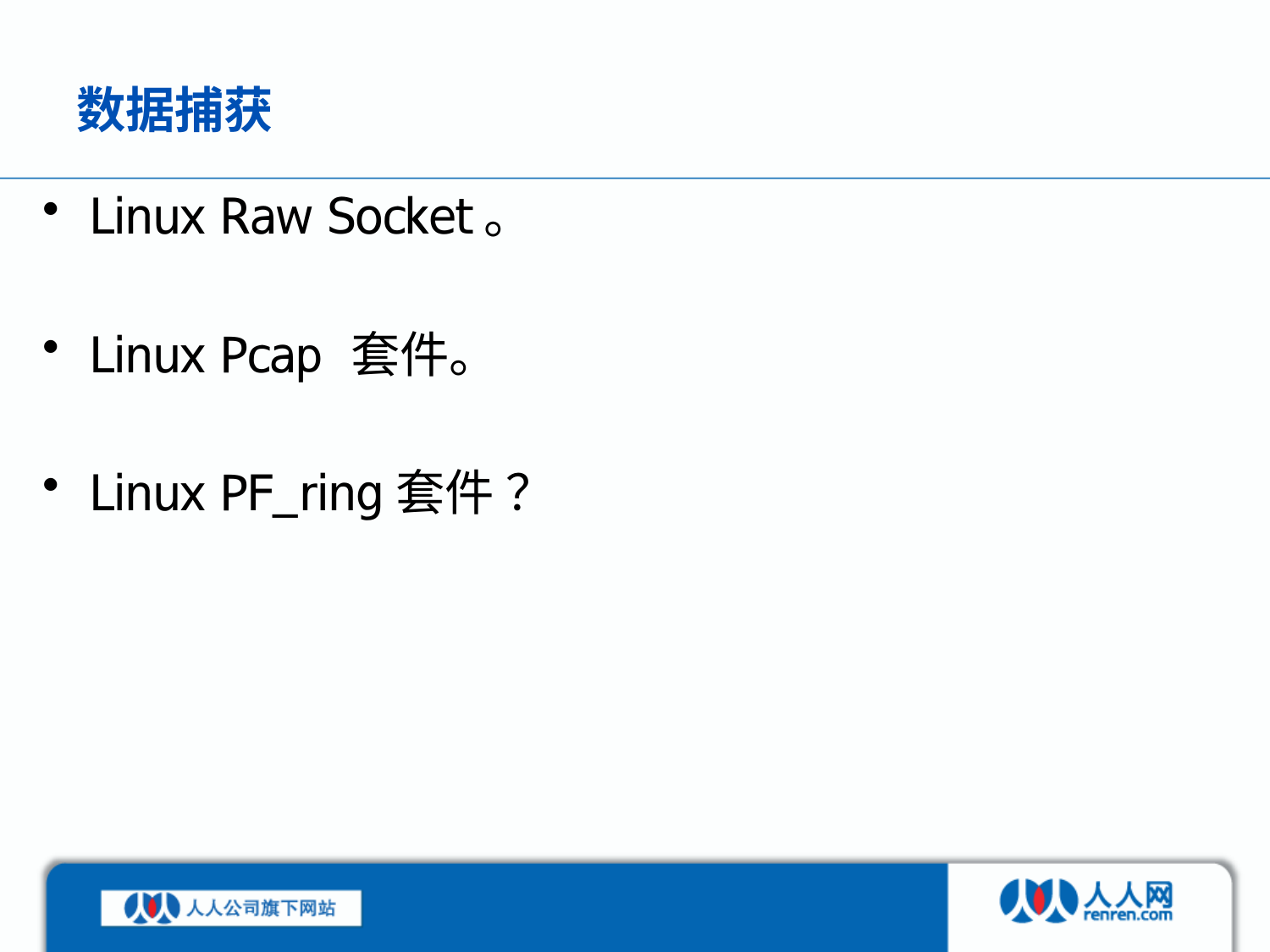

# 数据捕获
Linux Raw Socket。

Linux Pcap 套件。

Linux PF_ring套件 ？